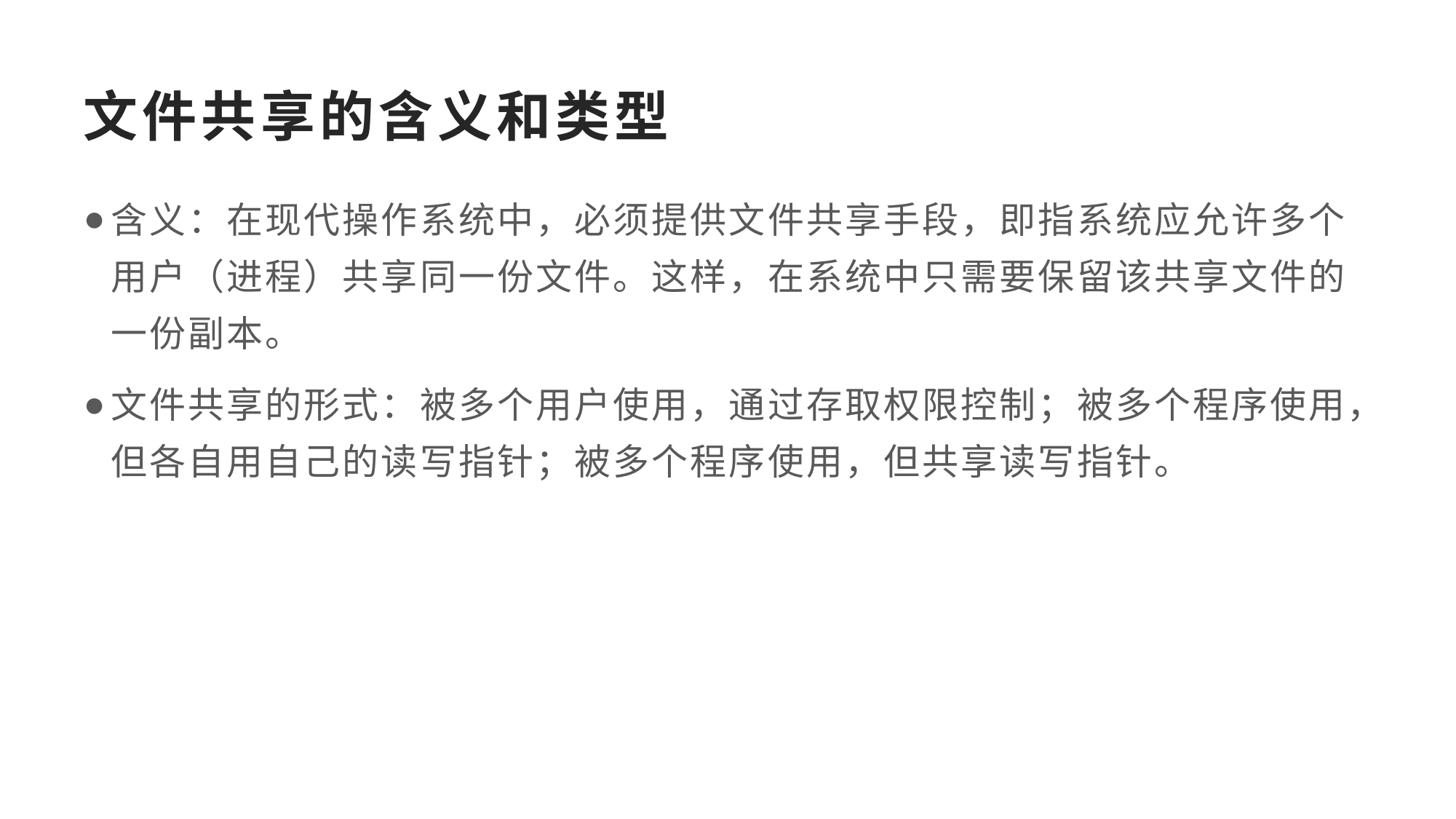

# 文件共享的含义和类型
含义：在现代操作系统中，必须提供文件共享手段，即指系统应允许多个用户（进程）共享同一份文件。这样，在系统中只需要保留该共享文件的一份副本。
文件共享的形式：被多个用户使用，通过存取权限控制；被多个程序使用，但各自用自己的读写指针；被多个程序使用，但共享读写指针。